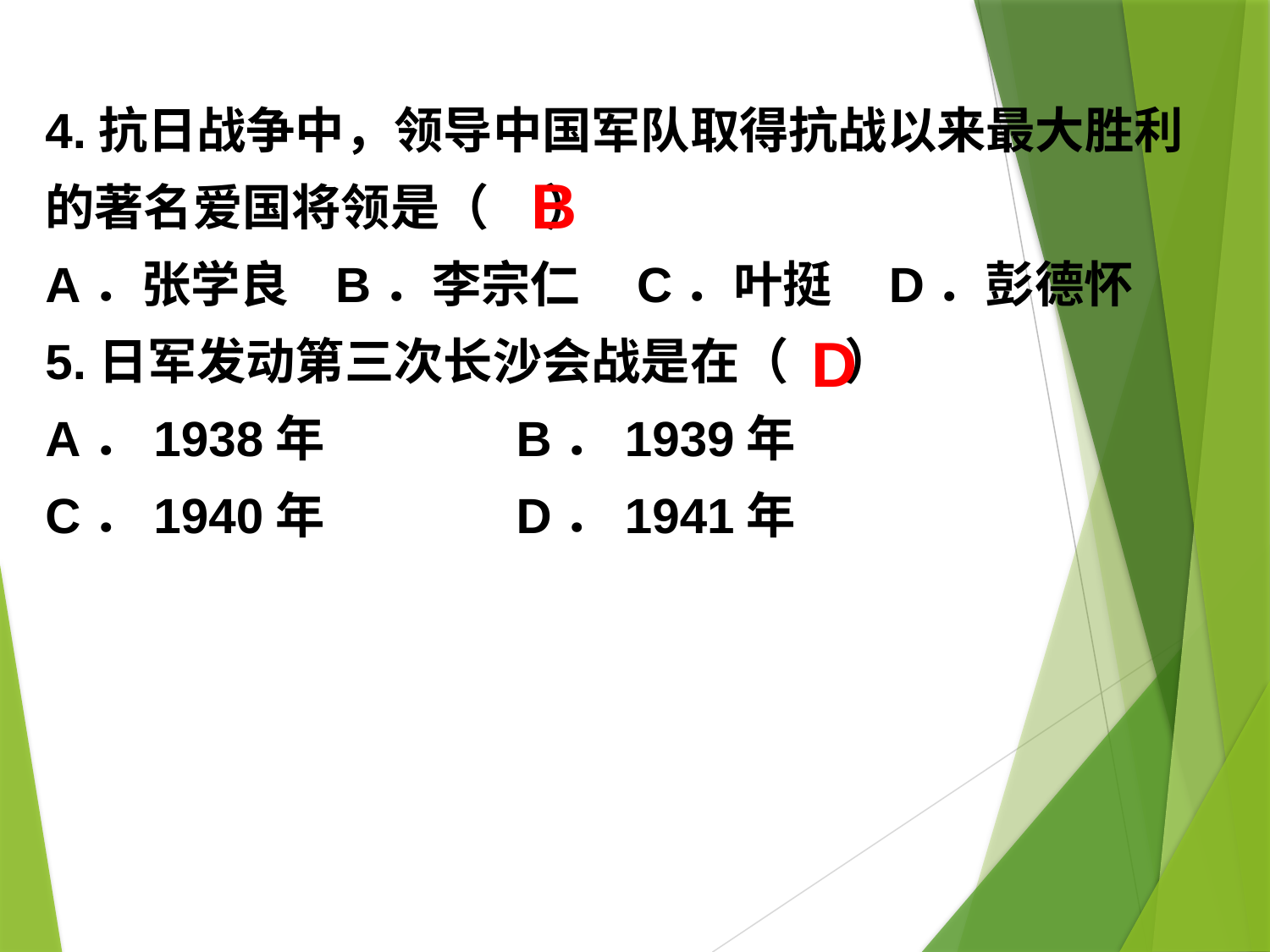

4.抗日战争中，领导中国军队取得抗战以来最大胜利的著名爱国将领是（     ）
A．张学良   B．李宗仁    C．叶挺    D．彭德怀
5.日军发动第三次长沙会战是在（     ）
A．1938年                B．1939年
C．1940年                D．1941年
B
D